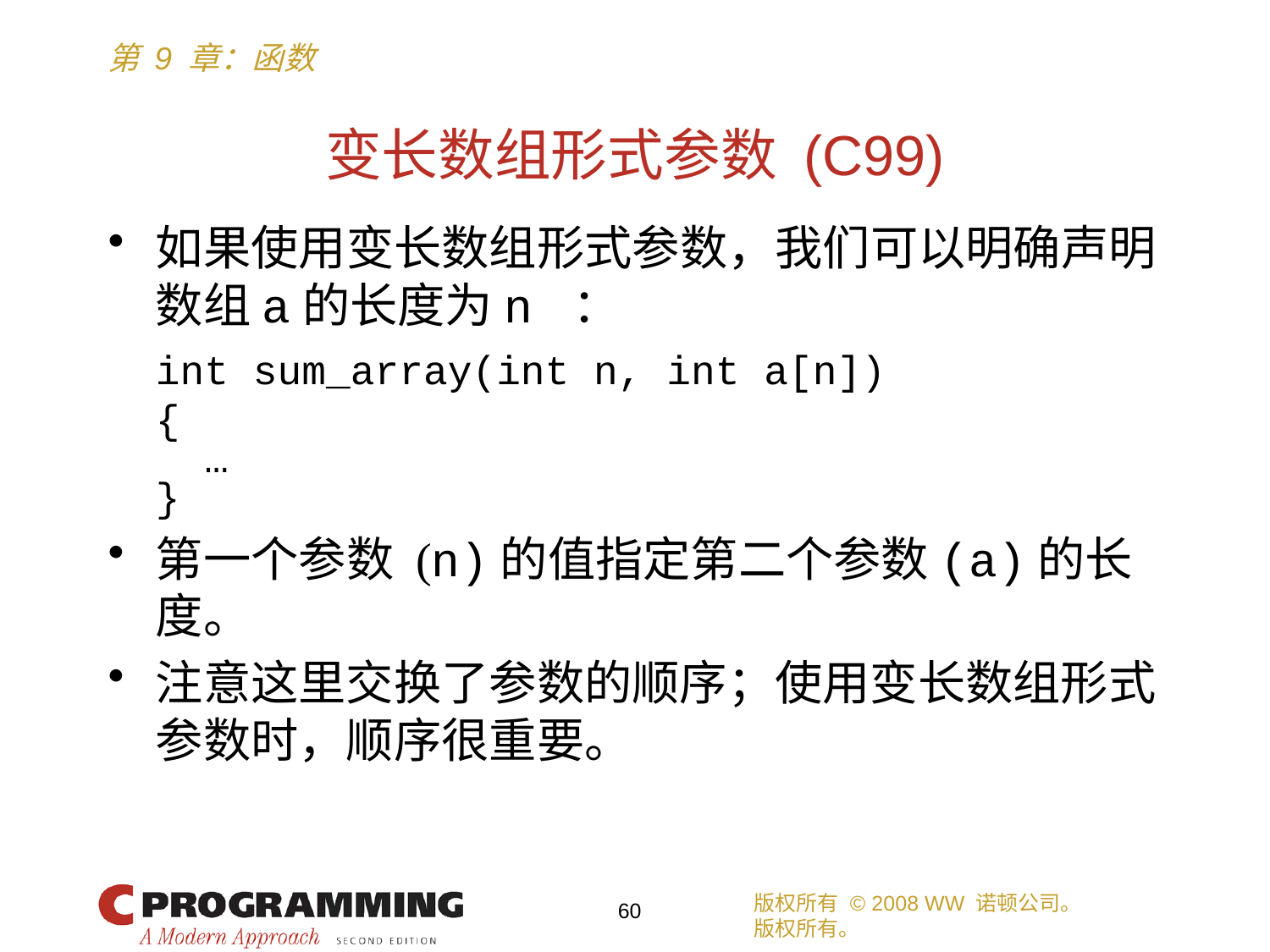

# 变长数组形式参数 (C99)
如果使用变长数组形式参数，我们可以明确声明数组a的长度为n ：
	int sum_array(int n, int a[n])
	{
	  …
	}
第一个参数 (n)的值指定第二个参数(a)的长度。
注意这里交换了参数的顺序；使用变长数组形式参数时，顺序很重要。
版权所有 © 2008 WW 诺顿公司。
版权所有。
60